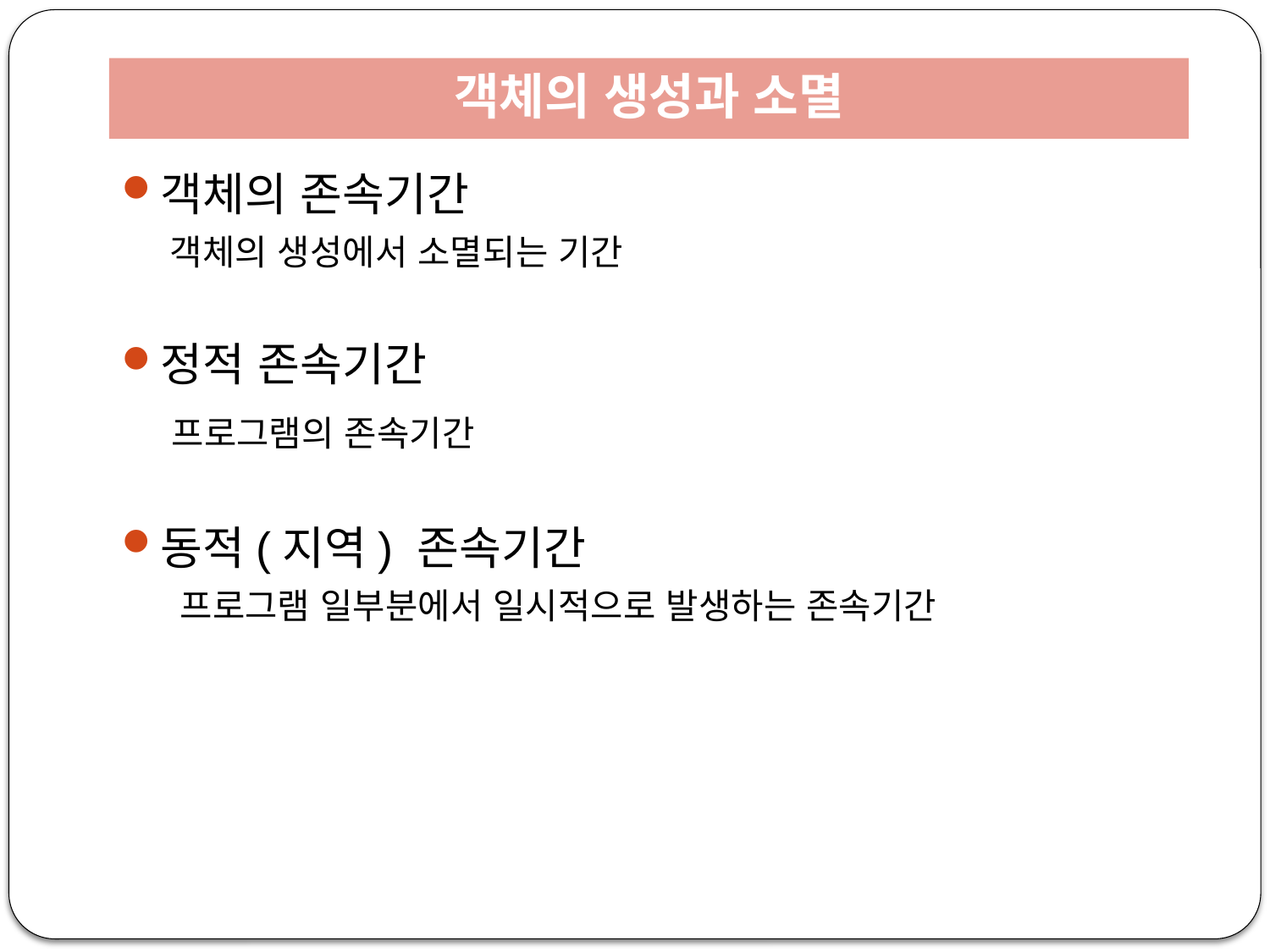

# 객체의 생성과 소멸
객체의 존속기간
    객체의 생성에서 소멸되는 기간

정적 존속기간
   프로그램의 존속기간

동적(지역) 존속기간
     프로그램 일부분에서 일시적으로 발생하는 존속기간